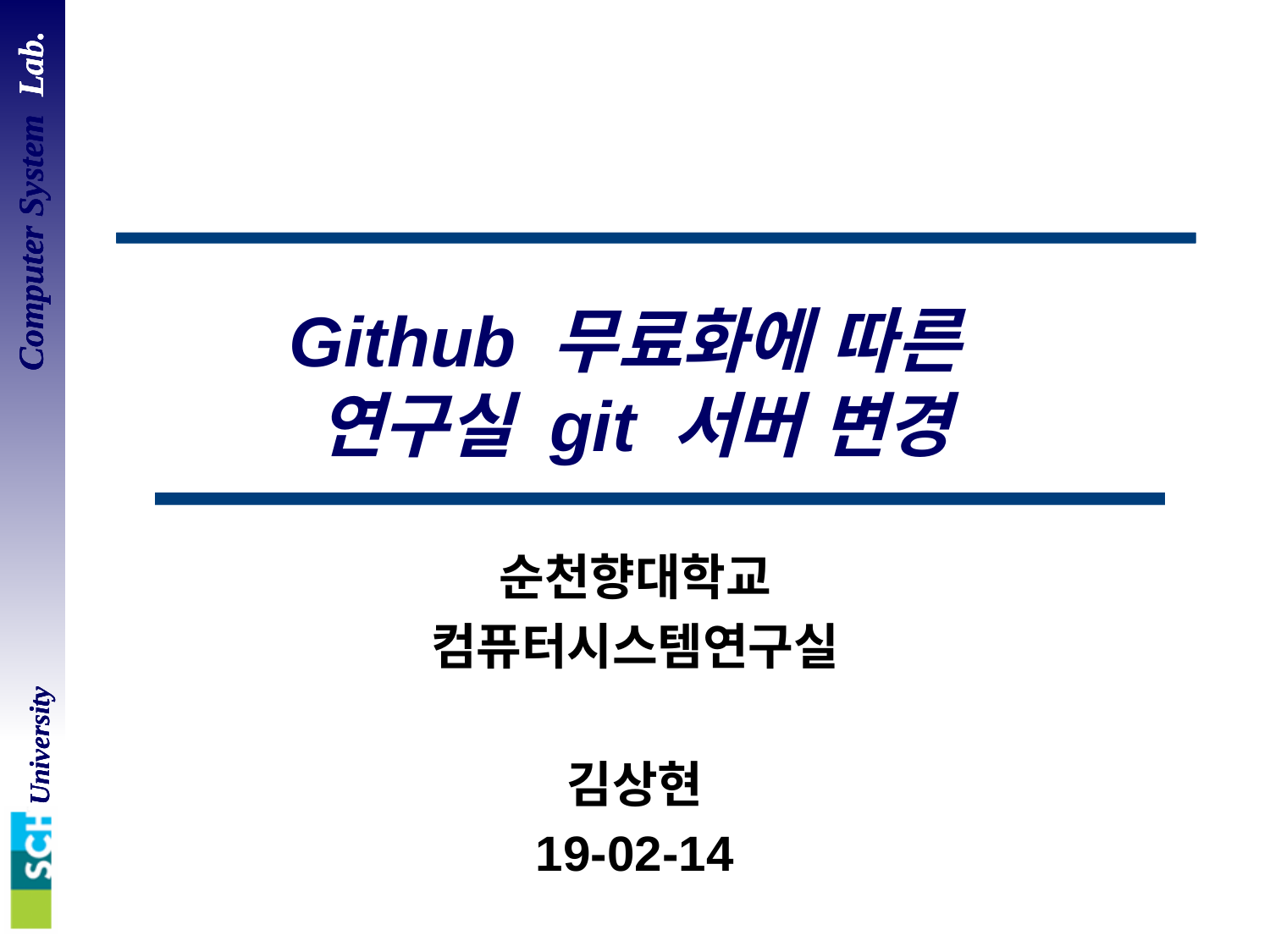

# Github 무료화에 따른 연구실 git 서버 변경
순천향대학교
컴퓨터시스템연구실

김상현
19-02-14